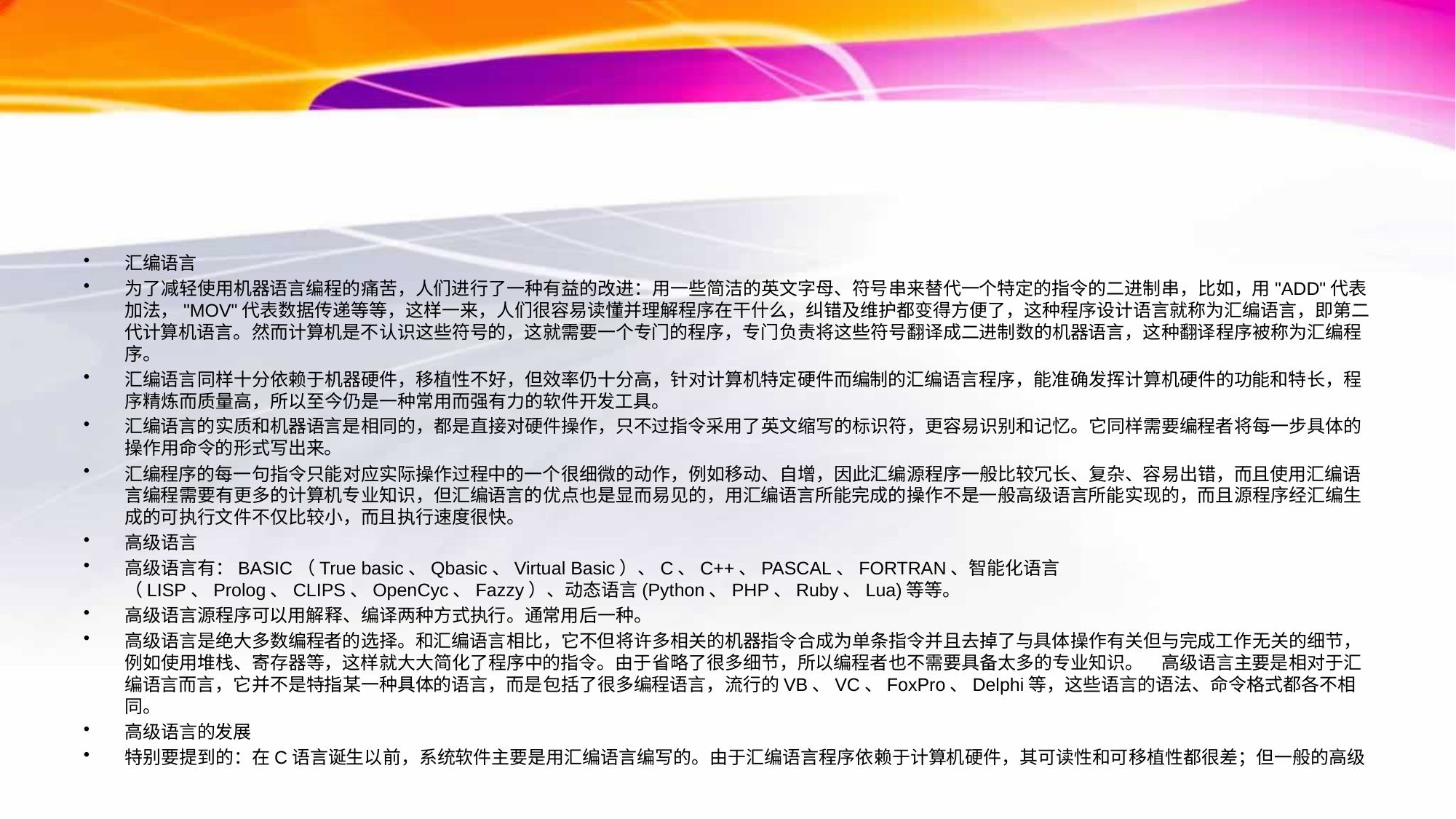

#
汇编语言
为了减轻使用机器语言编程的痛苦，人们进行了一种有益的改进：用一些简洁的英文字母、符号串来替代一个特定的指令的二进制串，比如，用"ADD"代表加法，"MOV"代表数据传递等等，这样一来，人们很容易读懂并理解程序在干什么，纠错及维护都变得方便了，这种程序设计语言就称为汇编语言，即第二代计算机语言。然而计算机是不认识这些符号的，这就需要一个专门的程序，专门负责将这些符号翻译成二进制数的机器语言，这种翻译程序被称为汇编程序。
汇编语言同样十分依赖于机器硬件，移植性不好，但效率仍十分高，针对计算机特定硬件而编制的汇编语言程序，能准确发挥计算机硬件的功能和特长，程序精炼而质量高，所以至今仍是一种常用而强有力的软件开发工具。
汇编语言的实质和机器语言是相同的，都是直接对硬件操作，只不过指令采用了英文缩写的标识符，更容易识别和记忆。它同样需要编程者将每一步具体的操作用命令的形式写出来。
汇编程序的每一句指令只能对应实际操作过程中的一个很细微的动作，例如移动、自增，因此汇编源程序一般比较冗长、复杂、容易出错，而且使用汇编语言编程需要有更多的计算机专业知识，但汇编语言的优点也是显而易见的，用汇编语言所能完成的操作不是一般高级语言所能实现的，而且源程序经汇编生成的可执行文件不仅比较小，而且执行速度很快。
高级语言
高级语言有：BASIC（True basic、Qbasic、Virtual Basic）、C、C++、PASCAL、FORTRAN、智能化语言（LISP、Prolog、CLIPS、OpenCyc、Fazzy）、动态语言(Python、PHP、Ruby、Lua)等等。
高级语言源程序可以用解释、编译两种方式执行。通常用后一种。
高级语言是绝大多数编程者的选择。和汇编语言相比，它不但将许多相关的机器指令合成为单条指令并且去掉了与具体操作有关但与完成工作无关的细节，例如使用堆栈、寄存器等，这样就大大简化了程序中的指令。由于省略了很多细节，所以编程者也不需要具备太多的专业知识。　高级语言主要是相对于汇编语言而言，它并不是特指某一种具体的语言，而是包括了很多编程语言，流行的VB、VC、FoxPro、Delphi等，这些语言的语法、命令格式都各不相同。
高级语言的发展
特别要提到的：在C语言诞生以前，系统软件主要是用汇编语言编写的。由于汇编语言程序依赖于计算机硬件，其可读性和可移植性都很差；但一般的高级